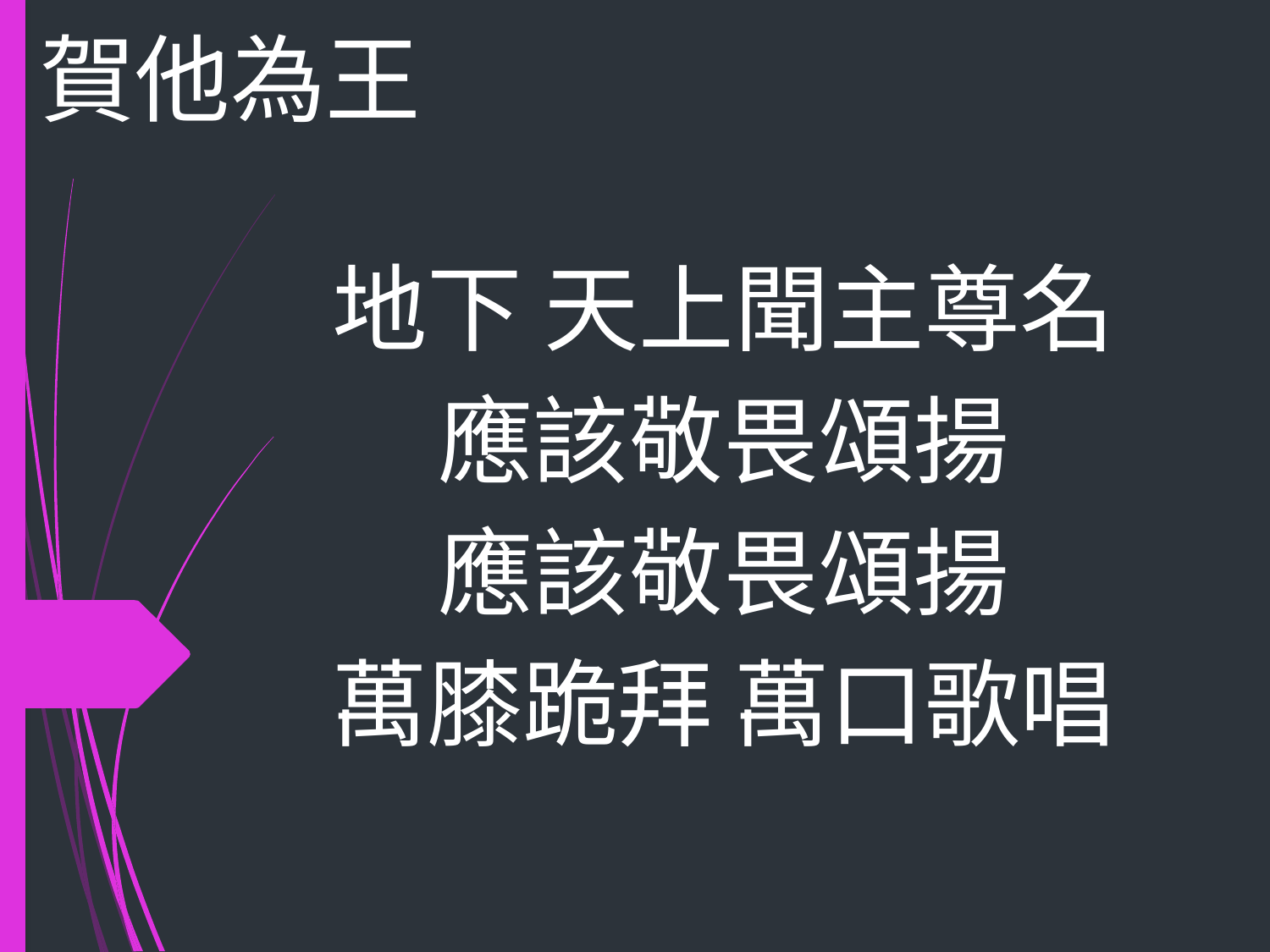

# 賀他為王
地下 天上聞主尊名
應該敬畏頌揚
應該敬畏頌揚
萬膝跪拜 萬口歌唱